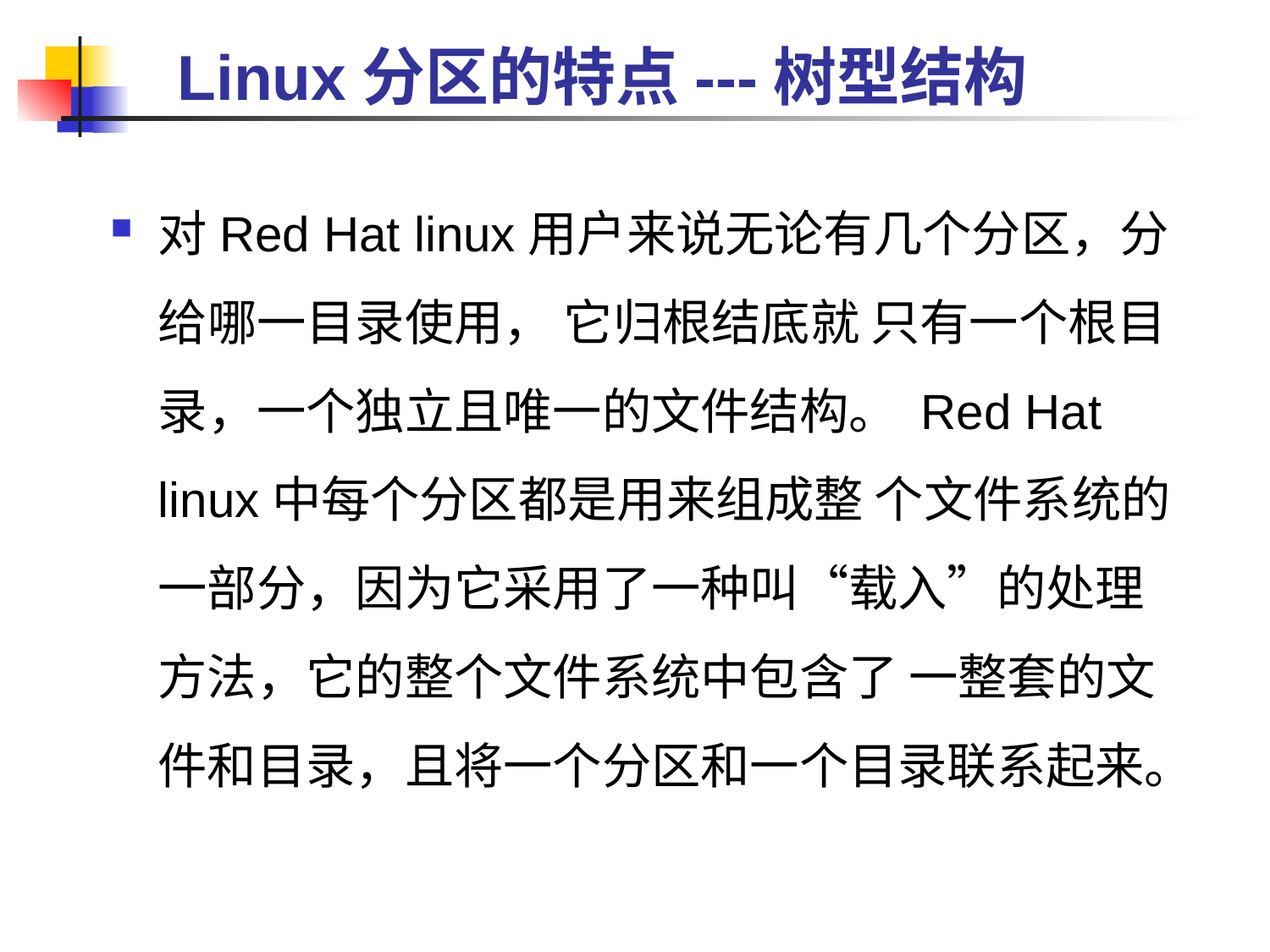

# Linux分区的特点---树型结构
对Red Hat linux用户来说无论有几个分区，分给哪一目录使用， 它归根结底就 只有一个根目录，一个独立且唯一的文件结构。 Red Hat linux中每个分区都是用来组成整 个文件系统的一部分，因为它采用了一种叫“载入”的处理方法，它的整个文件系统中包含了 一整套的文件和目录，且将一个分区和一个目录联系起来。